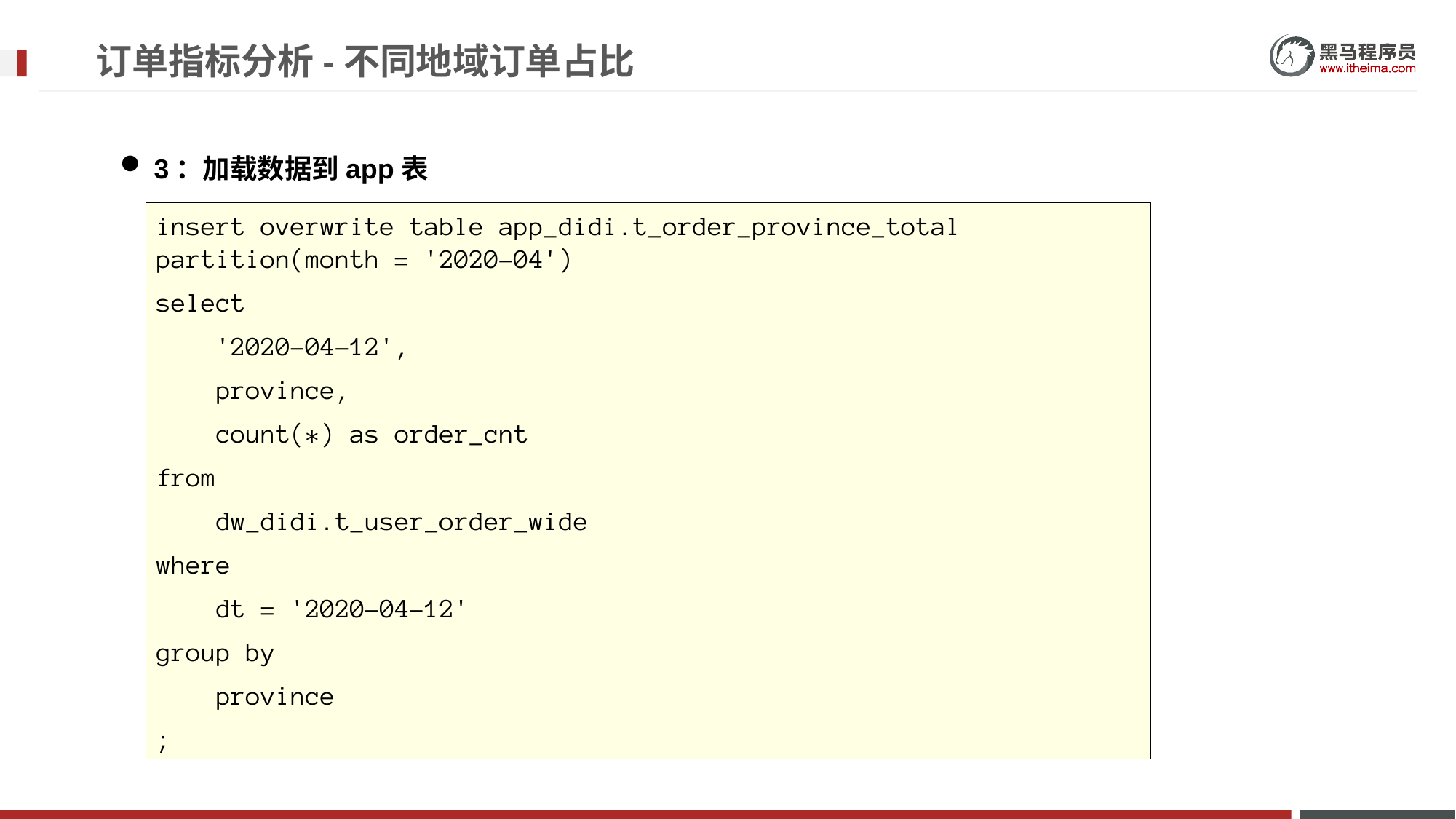

# 订单指标分析-不同地域订单占比
3：加载数据到app表

insert overwrite table app_didi.t_order_province_total partition(month = '2020-04')
select
    '2020-04-12',
    province,
    count(*) as order_cnt
from
    dw_didi.t_user_order_wide
where
    dt = '2020-04-12'
group by
    province
;